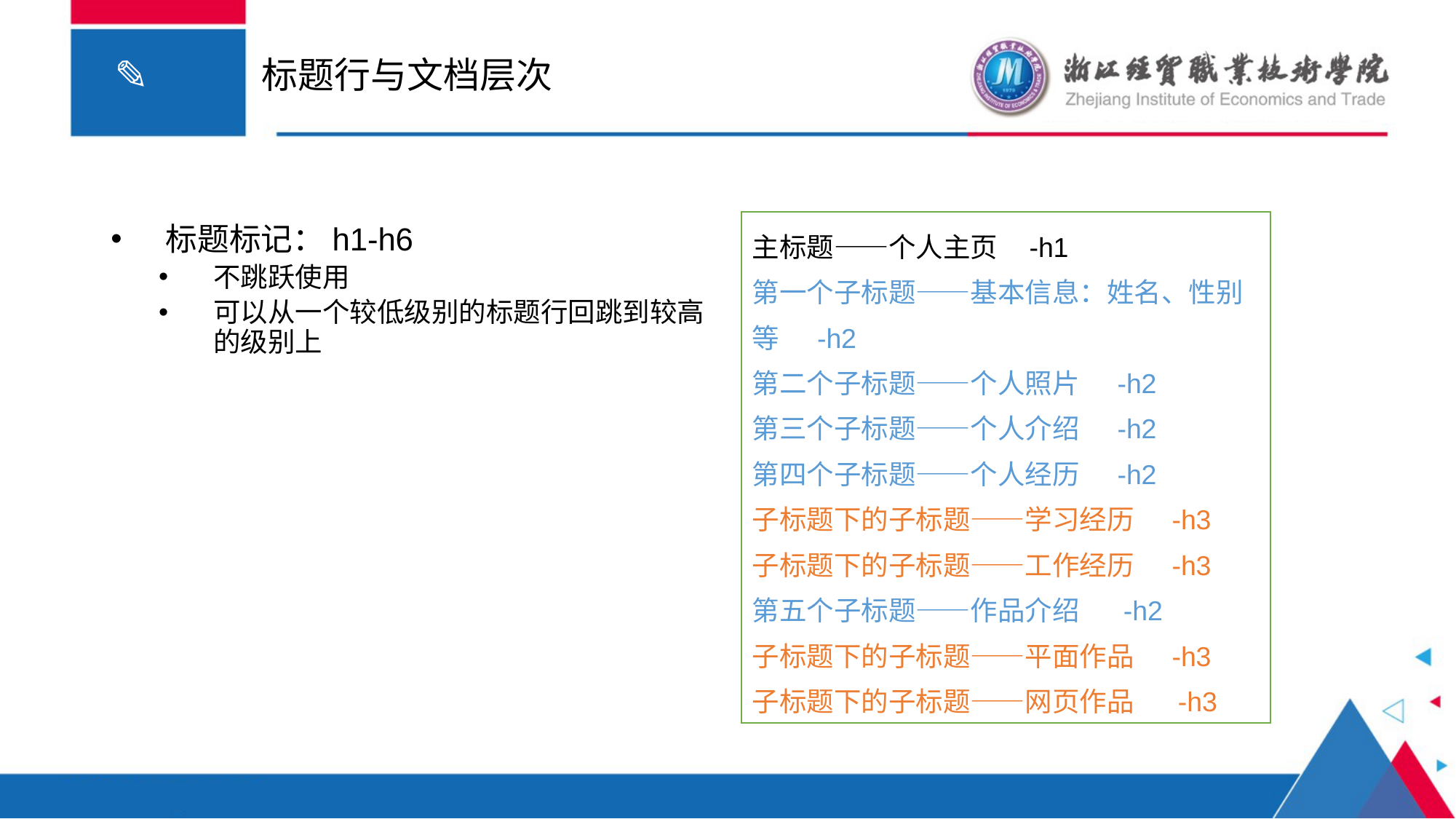

# 标题行与文档层次
主标题——个人主页    -h1
第一个子标题——基本信息：姓名、性别等     -h2
第二个子标题——个人照片     -h2
第三个子标题——个人介绍     -h2
第四个子标题——个人经历     -h2
子标题下的子标题——学习经历     -h3
子标题下的子标题——工作经历     -h3
第五个子标题——作品介绍      -h2
子标题下的子标题——平面作品     -h3
子标题下的子标题——网页作品      -h3
标题标记：h1-h6
不跳跃使用
可以从一个较低级别的标题行回跳到较高的级别上